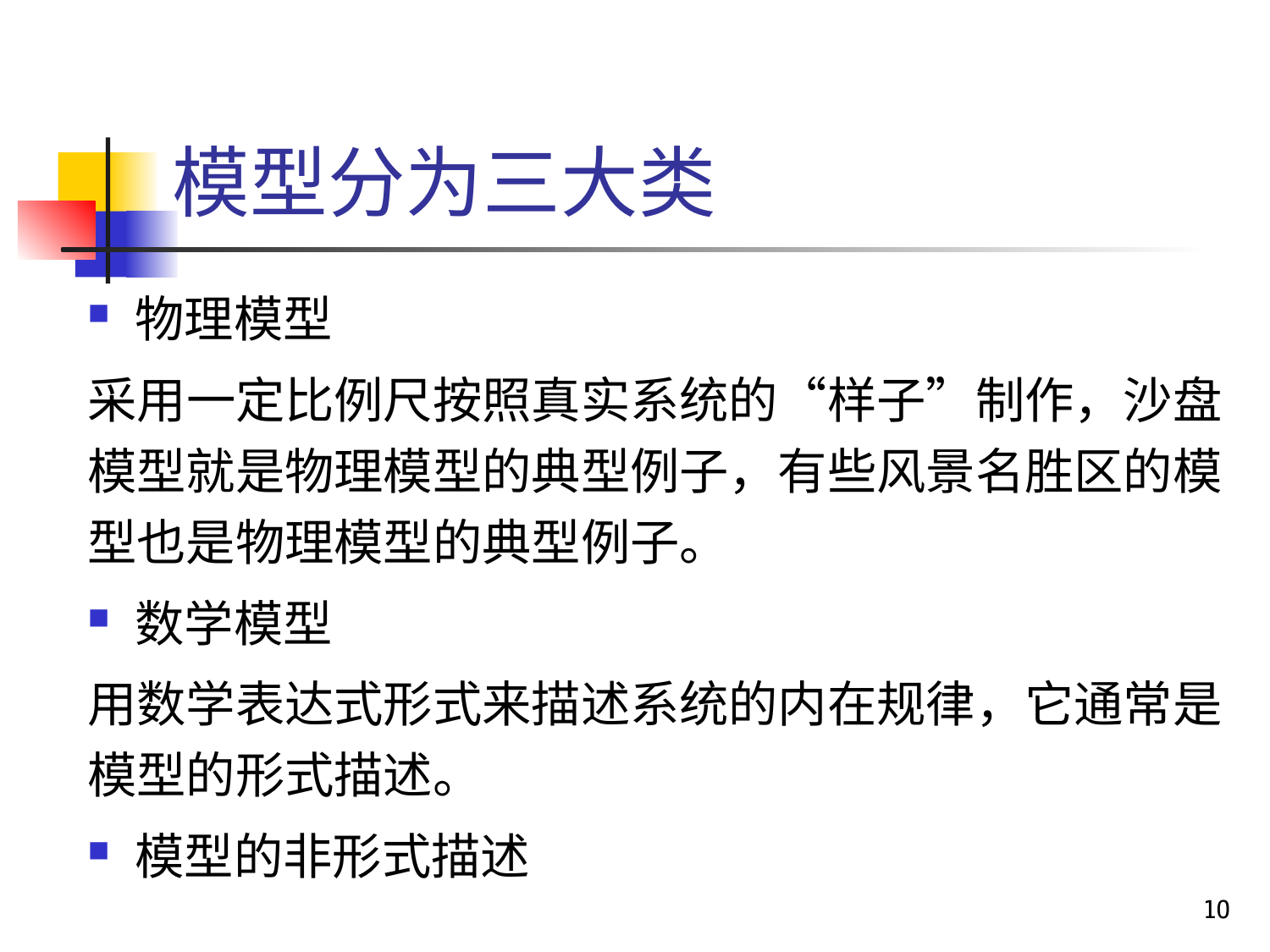

# 模型分为三大类
物理模型
采用一定比例尺按照真实系统的“样子”制作，沙盘模型就是物理模型的典型例子，有些风景名胜区的模型也是物理模型的典型例子。
数学模型
用数学表达式形式来描述系统的内在规律，它通常是模型的形式描述。
模型的非形式描述
10